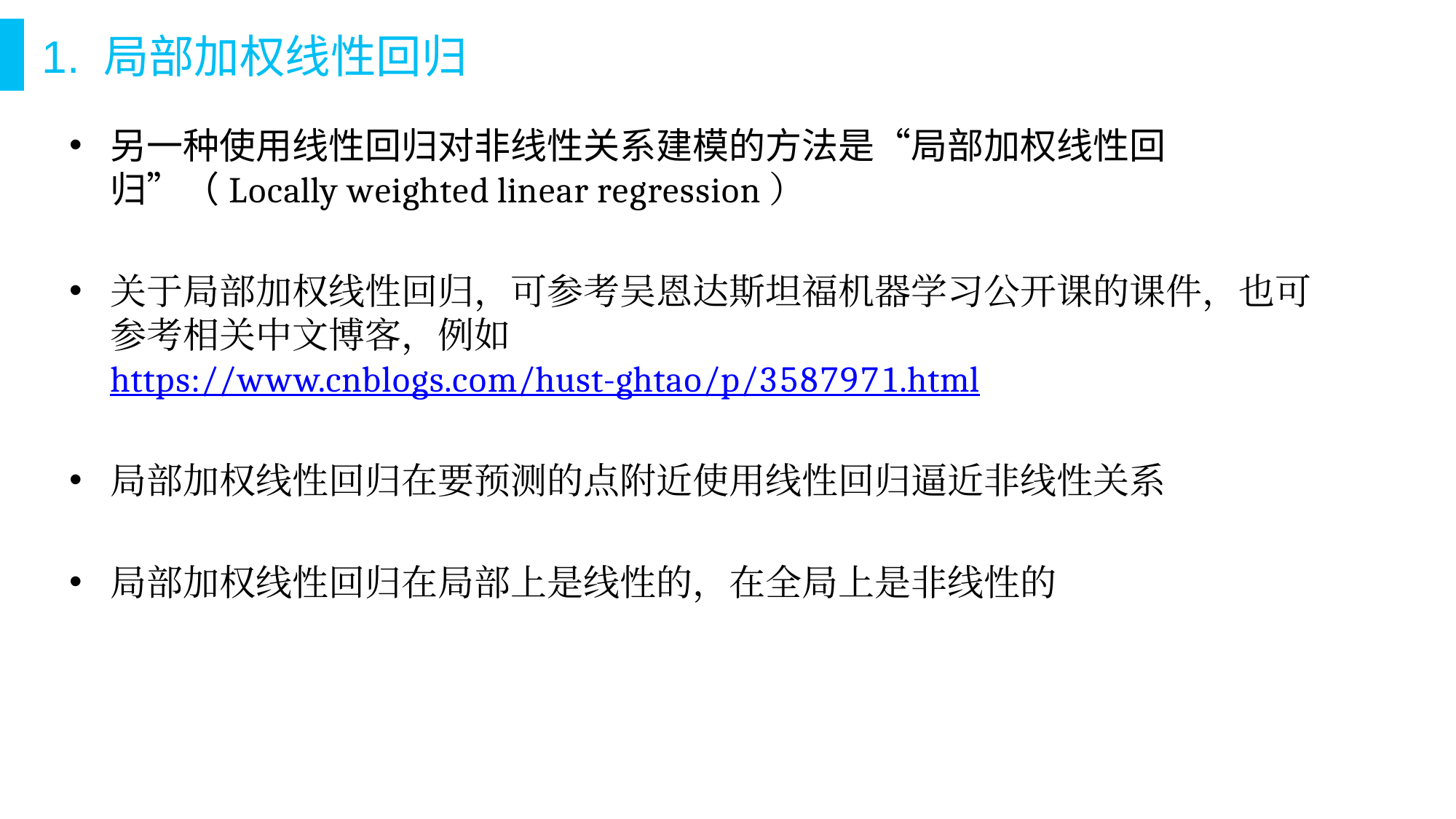

# 1. 局部加权线性回归
另一种使用线性回归对非线性关系建模的方法是“局部加权线性回归”（Locally weighted linear regression）

关于局部加权线性回归，可参考吴恩达斯坦福机器学习公开课的课件，也可参考相关中文博客，例如https://www.cnblogs.com/hust-ghtao/p/3587971.html

局部加权线性回归在要预测的点附近使用线性回归逼近非线性关系

局部加权线性回归在局部上是线性的，在全局上是非线性的